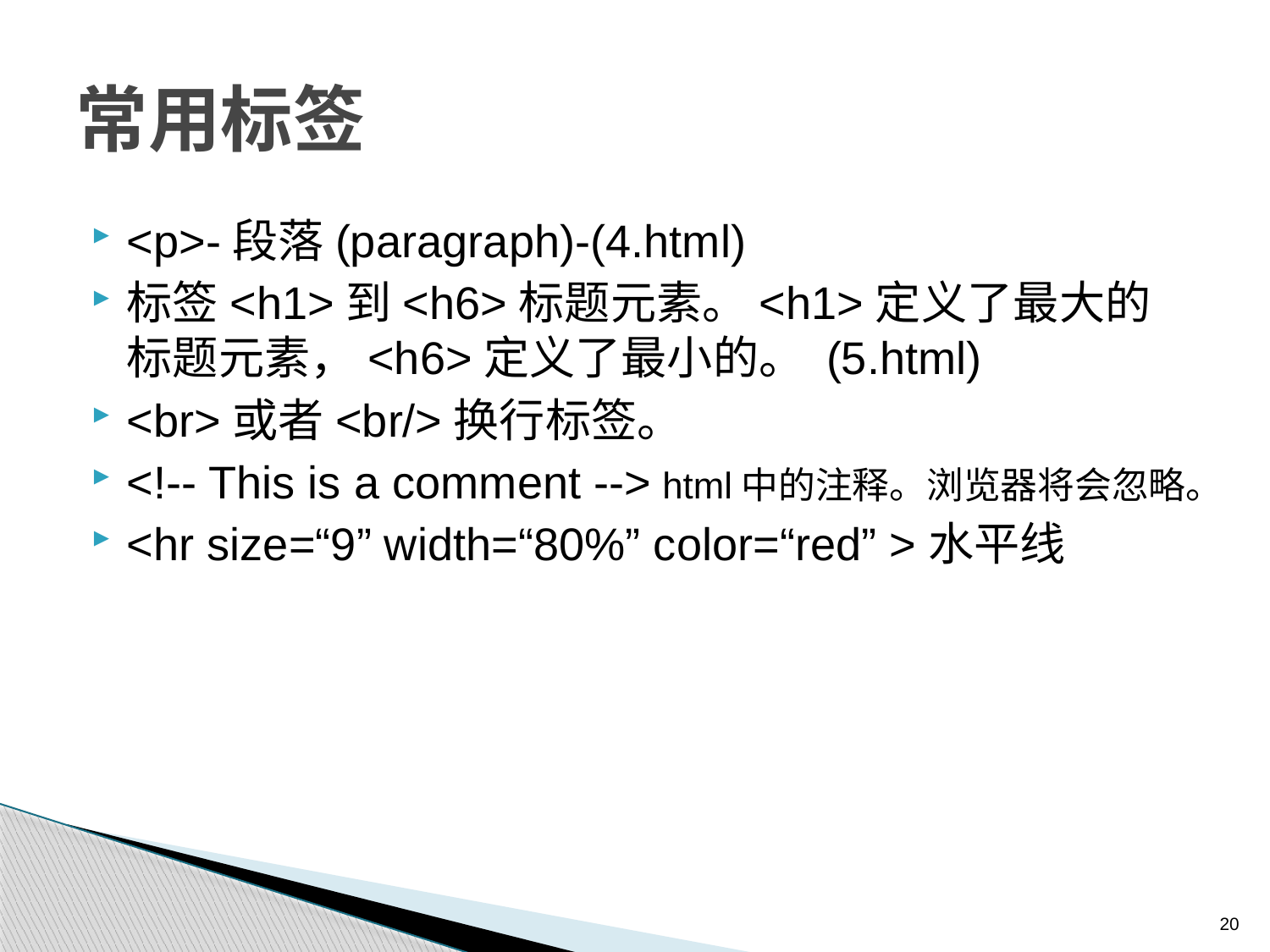

# 常用标签
<p>-段落(paragraph)-(4.html)
标签<h1>到<h6>标题元素。<h1>定义了最大的标题元素，<h6>定义了最小的。 (5.html)
<br>或者<br/>换行标签。
<!-- This is a comment --> html中的注释。浏览器将会忽略。
<hr size=“9” width=“80%” color=“red” >水平线

20